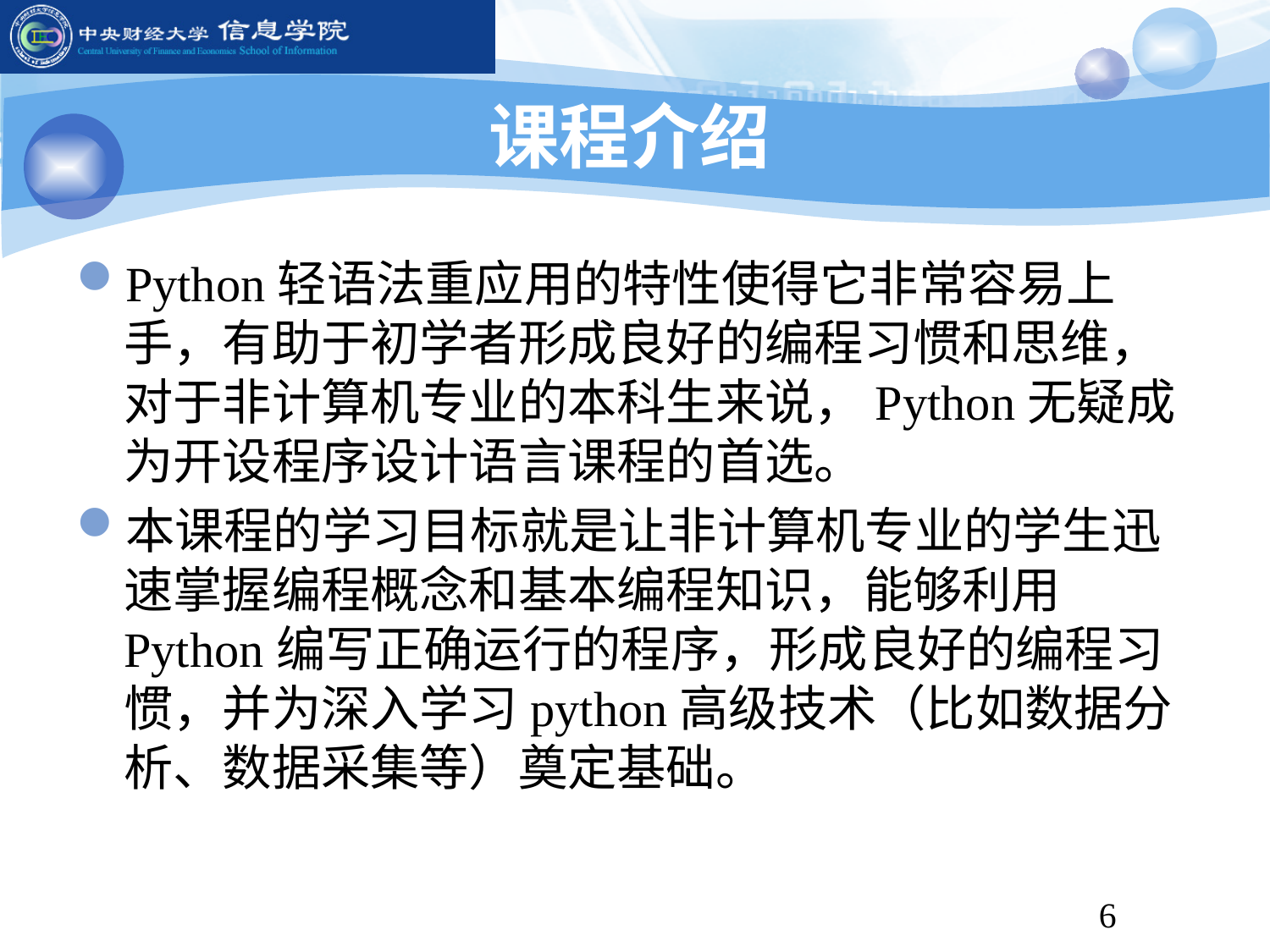

# 课程介绍
Python轻语法重应用的特性使得它非常容易上手，有助于初学者形成良好的编程习惯和思维，对于非计算机专业的本科生来说，Python无疑成为开设程序设计语言课程的首选。
本课程的学习目标就是让非计算机专业的学生迅速掌握编程概念和基本编程知识，能够利用Python编写正确运行的程序，形成良好的编程习惯，并为深入学习python高级技术（比如数据分析、数据采集等）奠定基础。